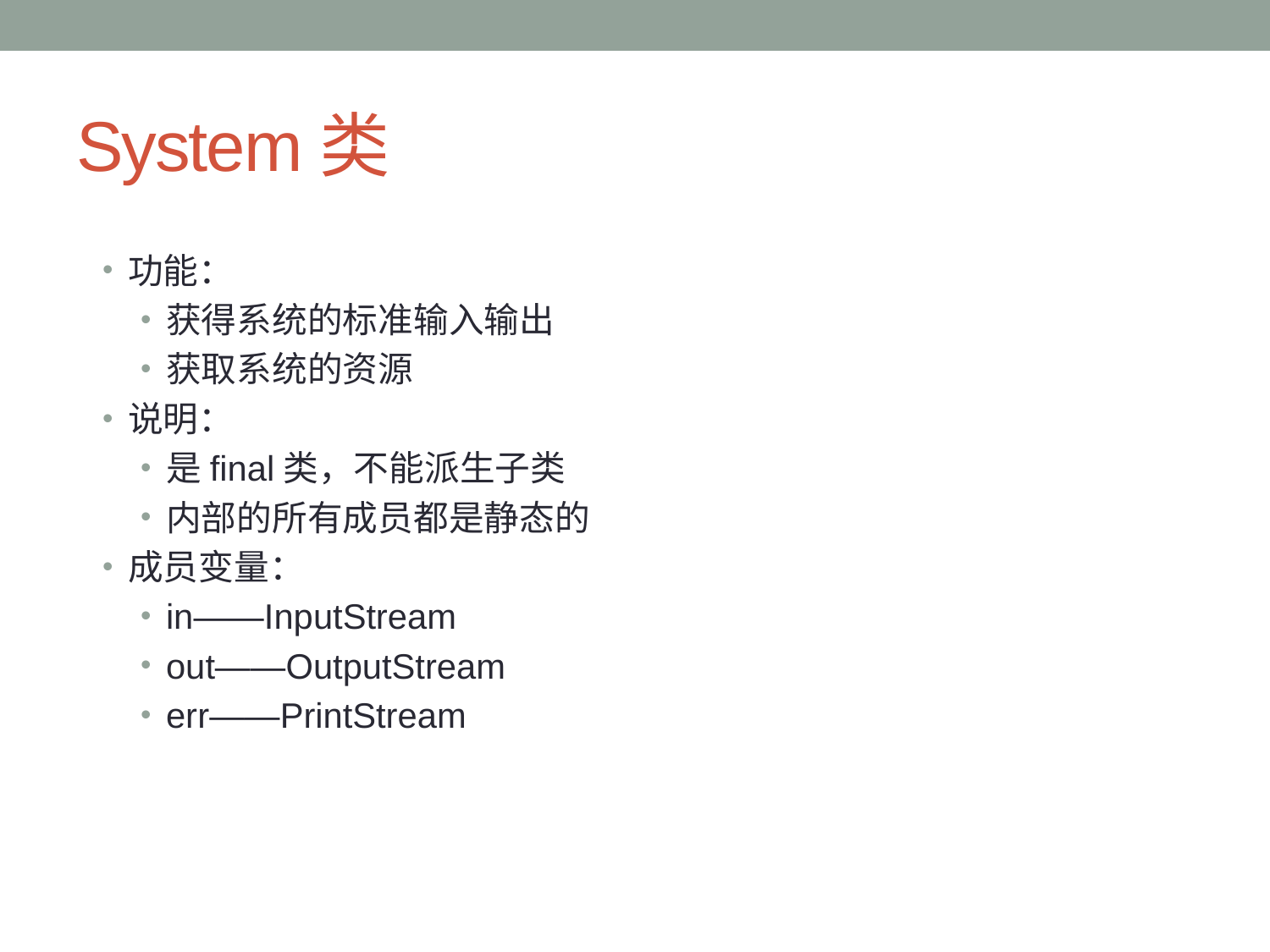

# System类
功能：
获得系统的标准输入输出
获取系统的资源
说明：
是final类，不能派生子类
内部的所有成员都是静态的
成员变量：
in——InputStream
out——OutputStream
err——PrintStream